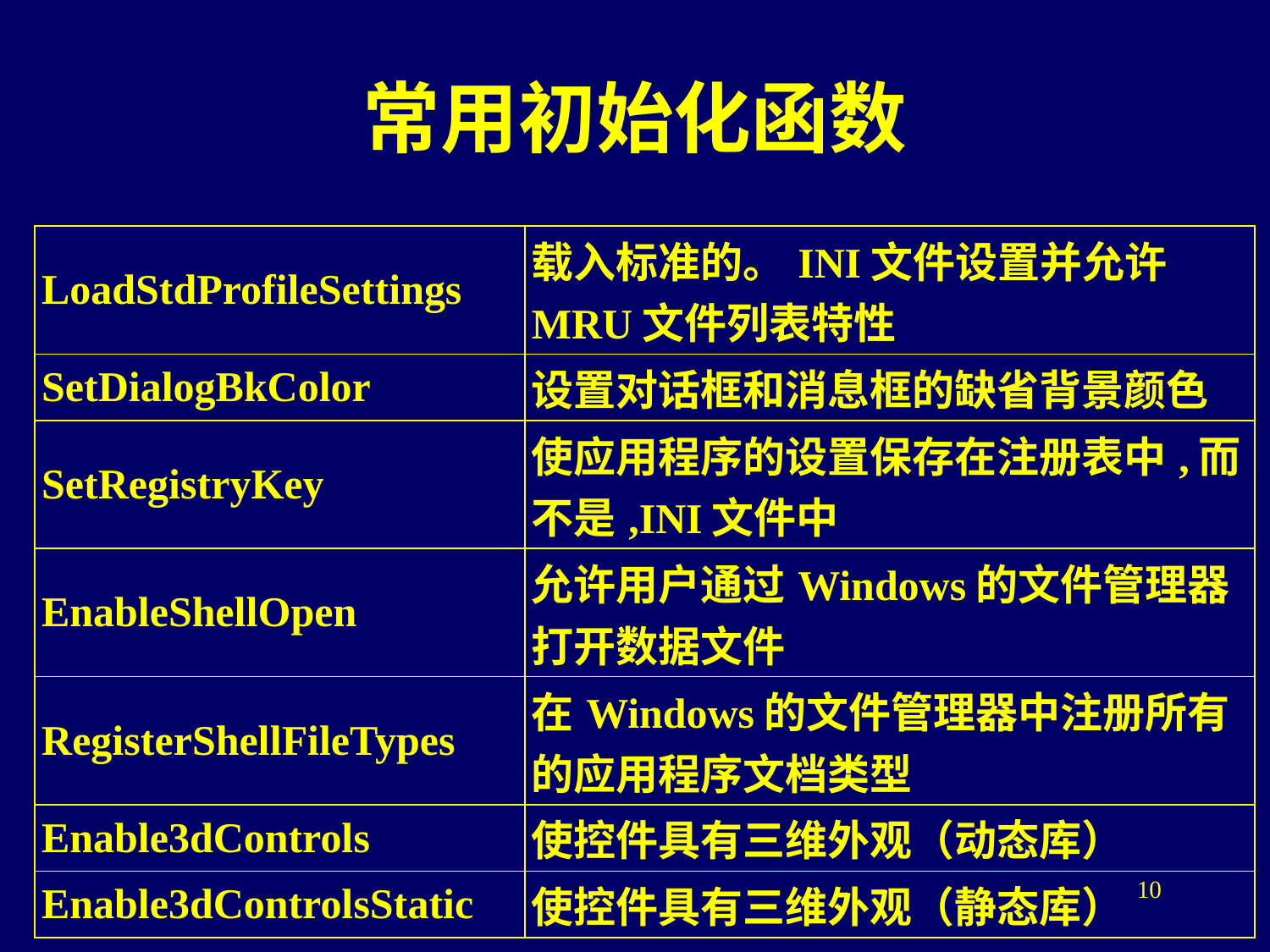

# 常用初始化函数
| LoadStdProfileSettings | 载入标准的。INI文件设置并允许MRU文件列表特性 |
| --- | --- |
| SetDialogBkColor | 设置对话框和消息框的缺省背景颜色 |
| SetRegistryKey | 使应用程序的设置保存在注册表中,而不是,INI文件中 |
| EnableShellOpen | 允许用户通过Windows的文件管理器打开数据文件 |
| RegisterShellFileTypes | 在Windows的文件管理器中注册所有的应用程序文档类型 |
| Enable3dControls | 使控件具有三维外观（动态库） |
| Enable3dControlsStatic | 使控件具有三维外观（静态库） |
10